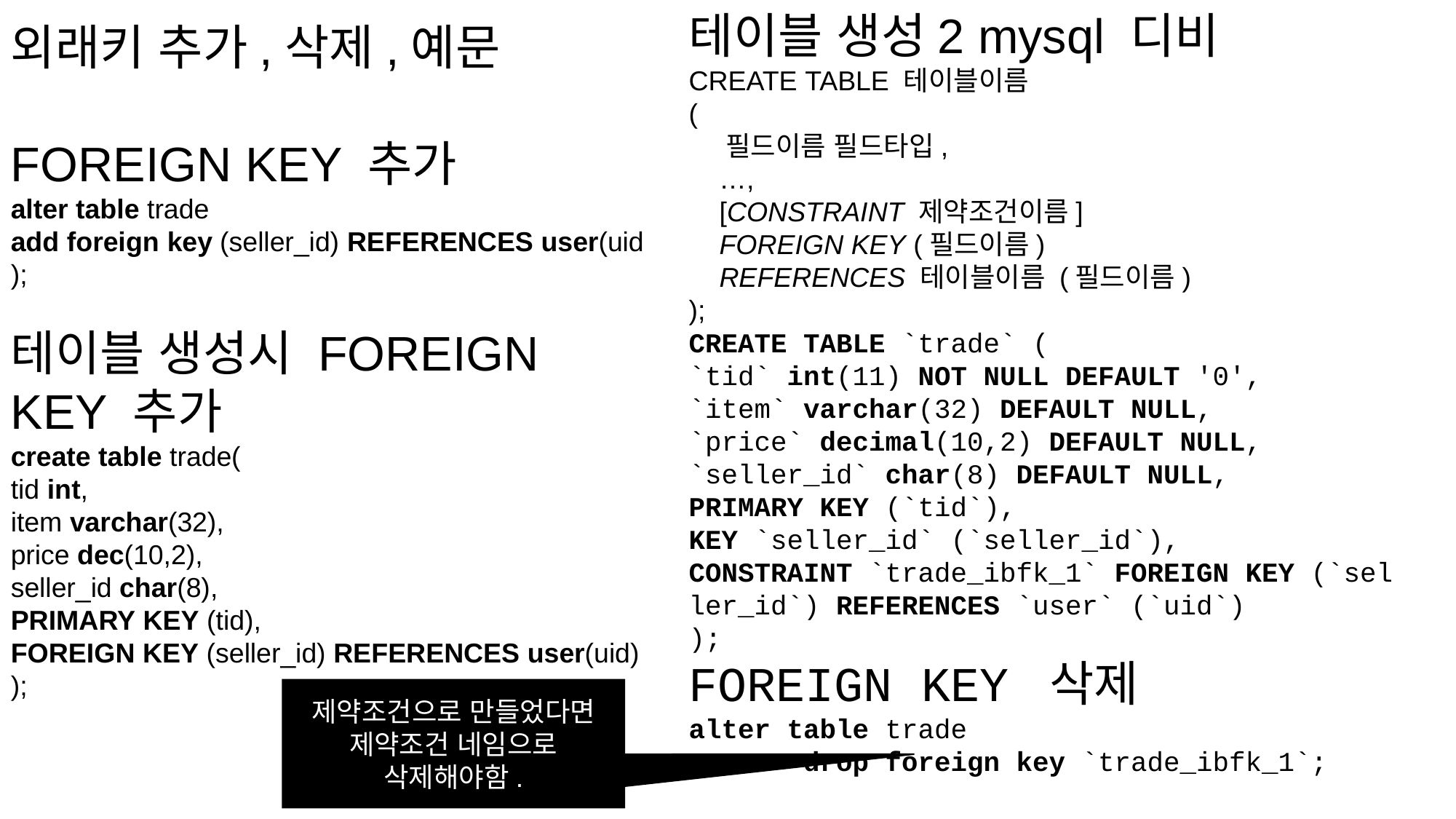

테이블 생성2 mysql 디비
CREATE TABLE 테이블이름
(
    필드이름 필드타입,
    …,
    [CONSTRAINT 제약조건이름]
    FOREIGN KEY (필드이름)
    REFERENCES 테이블이름 (필드이름)
);
CREATE TABLE `trade` (
`tid` int(11) NOT NULL DEFAULT '0',
`item` varchar(32) DEFAULT NULL,
`price` decimal(10,2) DEFAULT NULL,
`seller_id` char(8) DEFAULT NULL,
PRIMARY KEY (`tid`),
KEY `seller_id` (`seller_id`),
CONSTRAINT `trade_ibfk_1` FOREIGN KEY (`seller_id`) REFERENCES `user` (`uid`)
);
FOREIGN KEY 삭제
alter table trade
       drop foreign key `trade_ibfk_1`;
외래키 추가,삭제,예문

FOREIGN KEY 추가
alter table trade add foreign key (seller_id) REFERENCES user(uid);

테이블 생성시 FOREIGN KEY 추가
create table trade(
tid int,
item varchar(32),
price dec(10,2),
seller_id char(8),
PRIMARY KEY (tid),
FOREIGN KEY (seller_id) REFERENCES user(uid)
);
제약조건으로 만들었다면 제약조건 네임으로 삭제해야함.